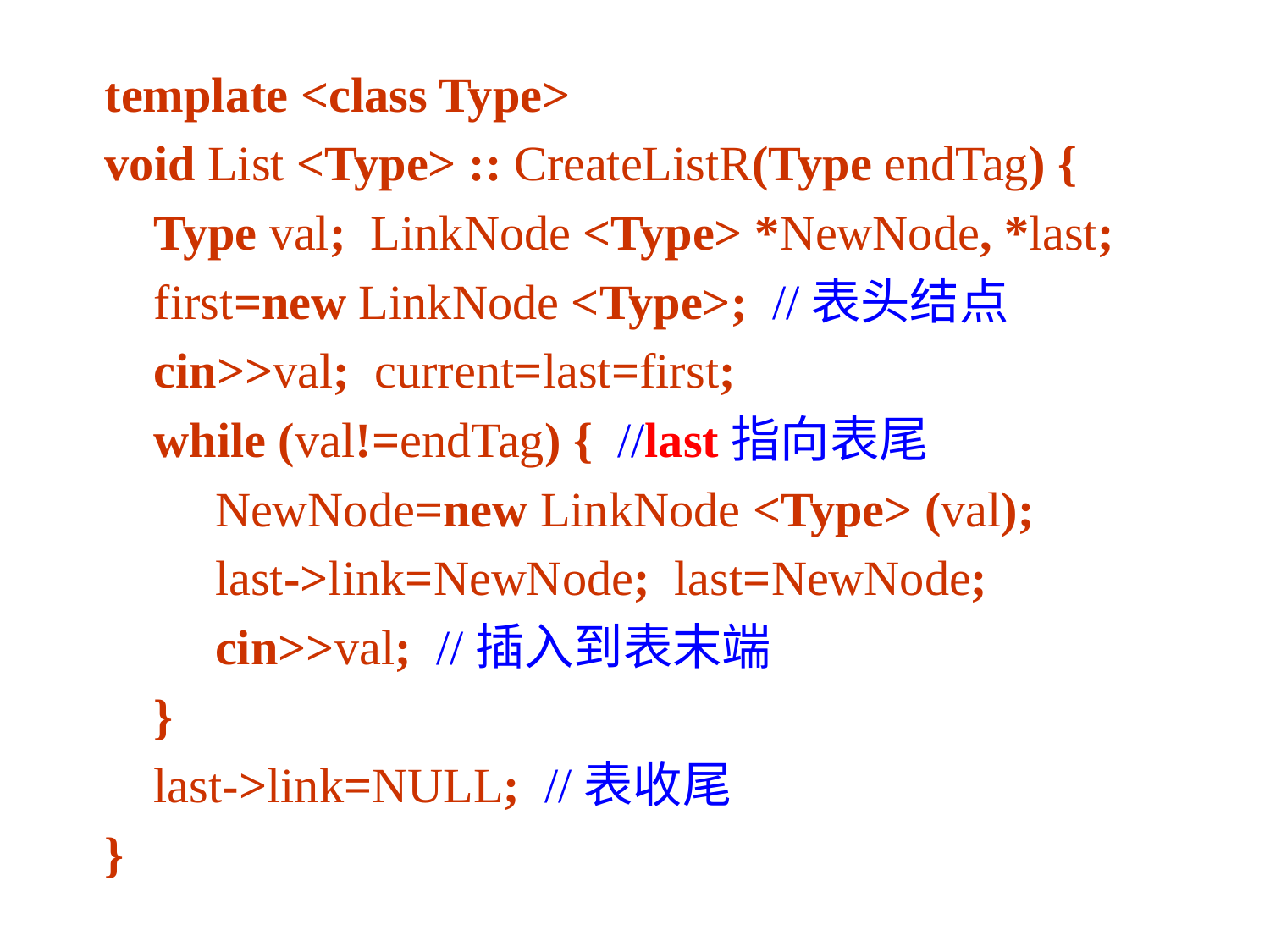

template <class Type>
void List <Type> :: CreateListR(Type endTag) {
    Type val;  LinkNode <Type> *NewNode, *last;
    first=new LinkNode <Type>;  //表头结点
    cin>>val;  current=last=first;
    while (val!=endTag) {  //last指向表尾
         NewNode=new LinkNode <Type> (val);
         last->link=NewNode;  last=NewNode;
         cin>>val;  //插入到表末端
    }
    last->link=NULL;  //表收尾
}
92